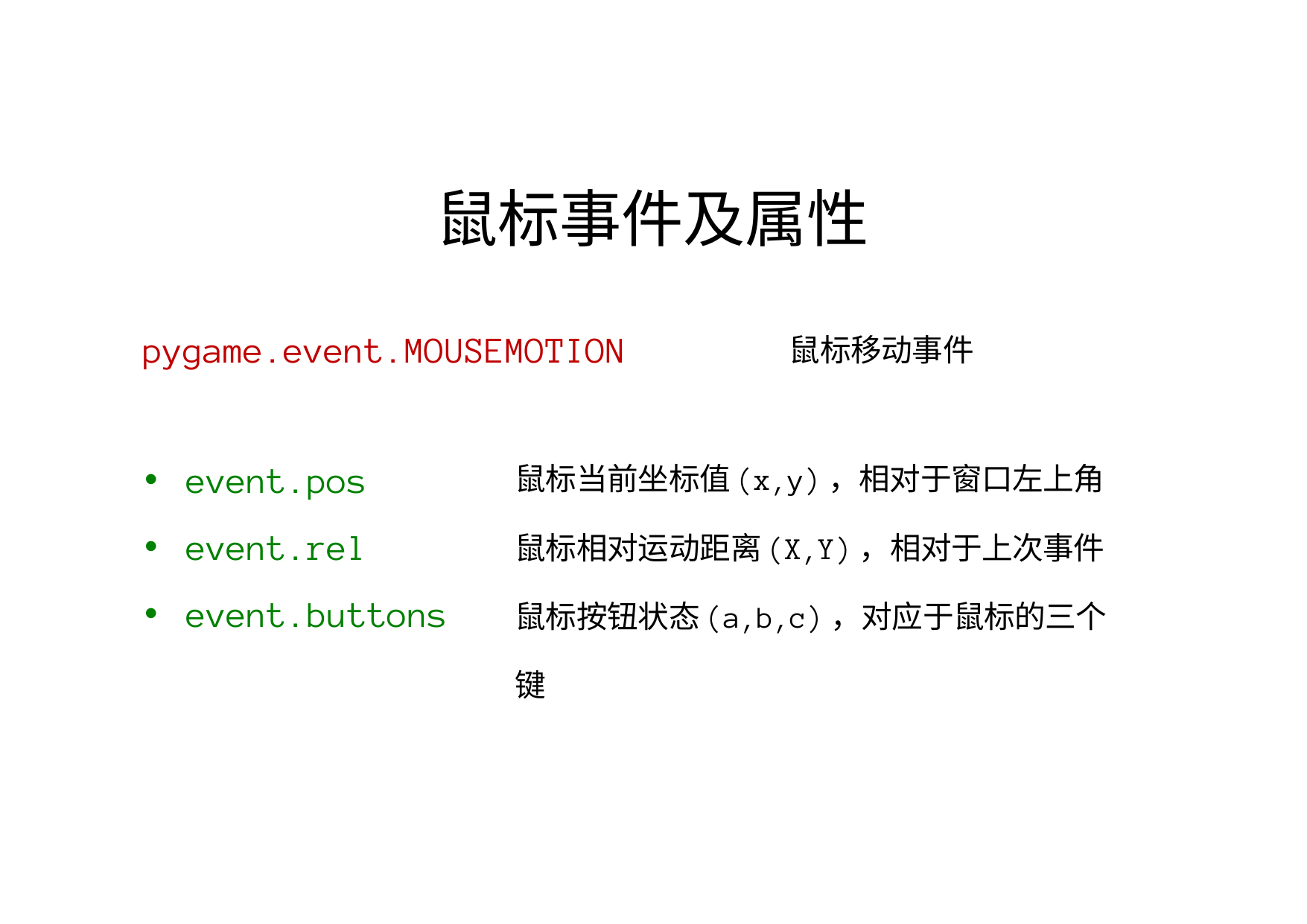

# 鼠标事件及属性
pygame.event.MOUSEMOTION
鼠标移动事件
event.pos
event.rel
event.buttons
鼠标当前坐标值(x,y)，相对于窗口左上角
鼠标相对运动距离(X,Y)，相对于上次事件 鼠标按钮状态(a,b,c)，对应于鼠标的三个键